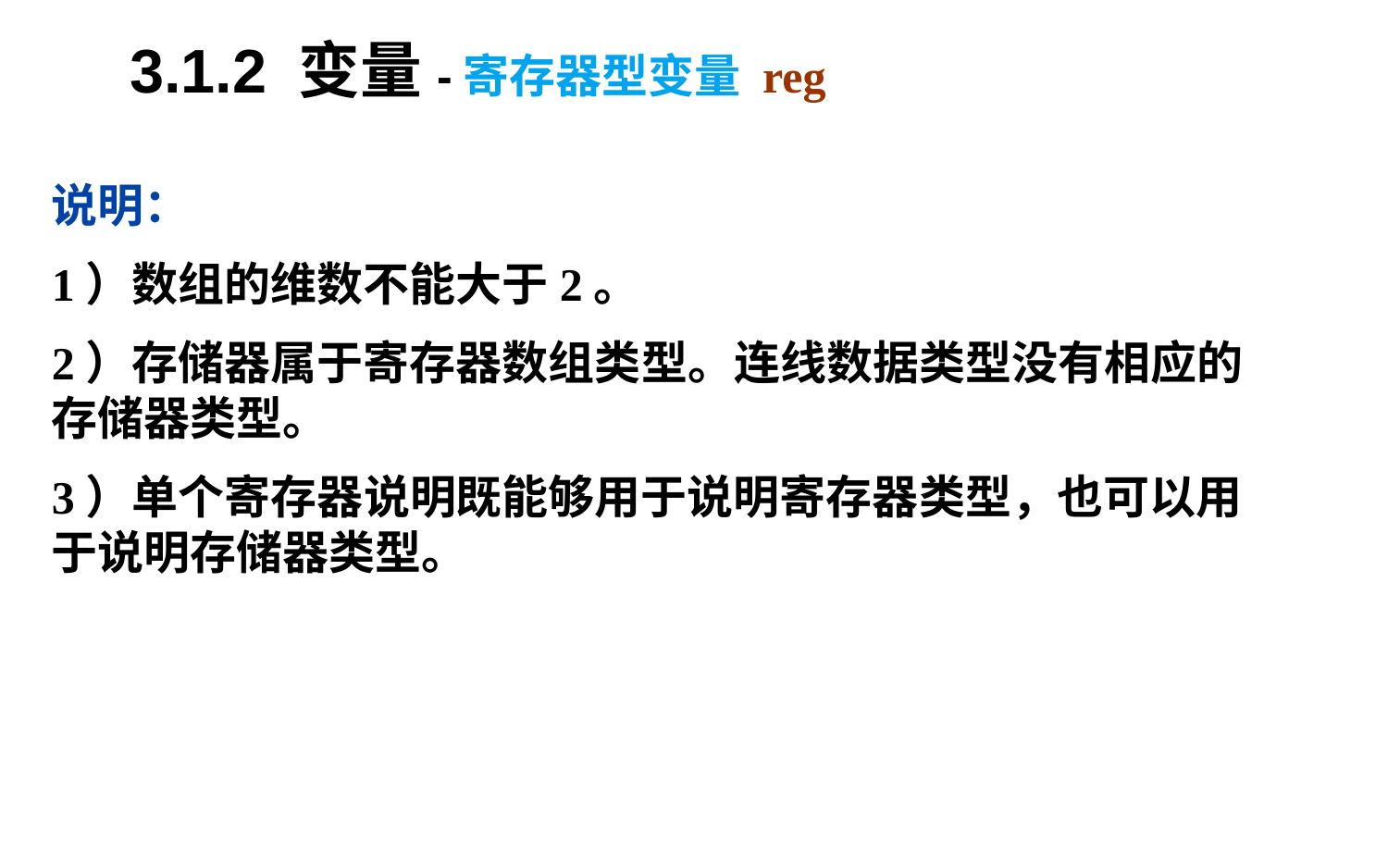

3.1.2 变量-寄存器型变量 reg
说明：
1）数组的维数不能大于2。
2）存储器属于寄存器数组类型。连线数据类型没有相应的存储器类型。
3）单个寄存器说明既能够用于说明寄存器类型，也可以用于说明存储器类型。